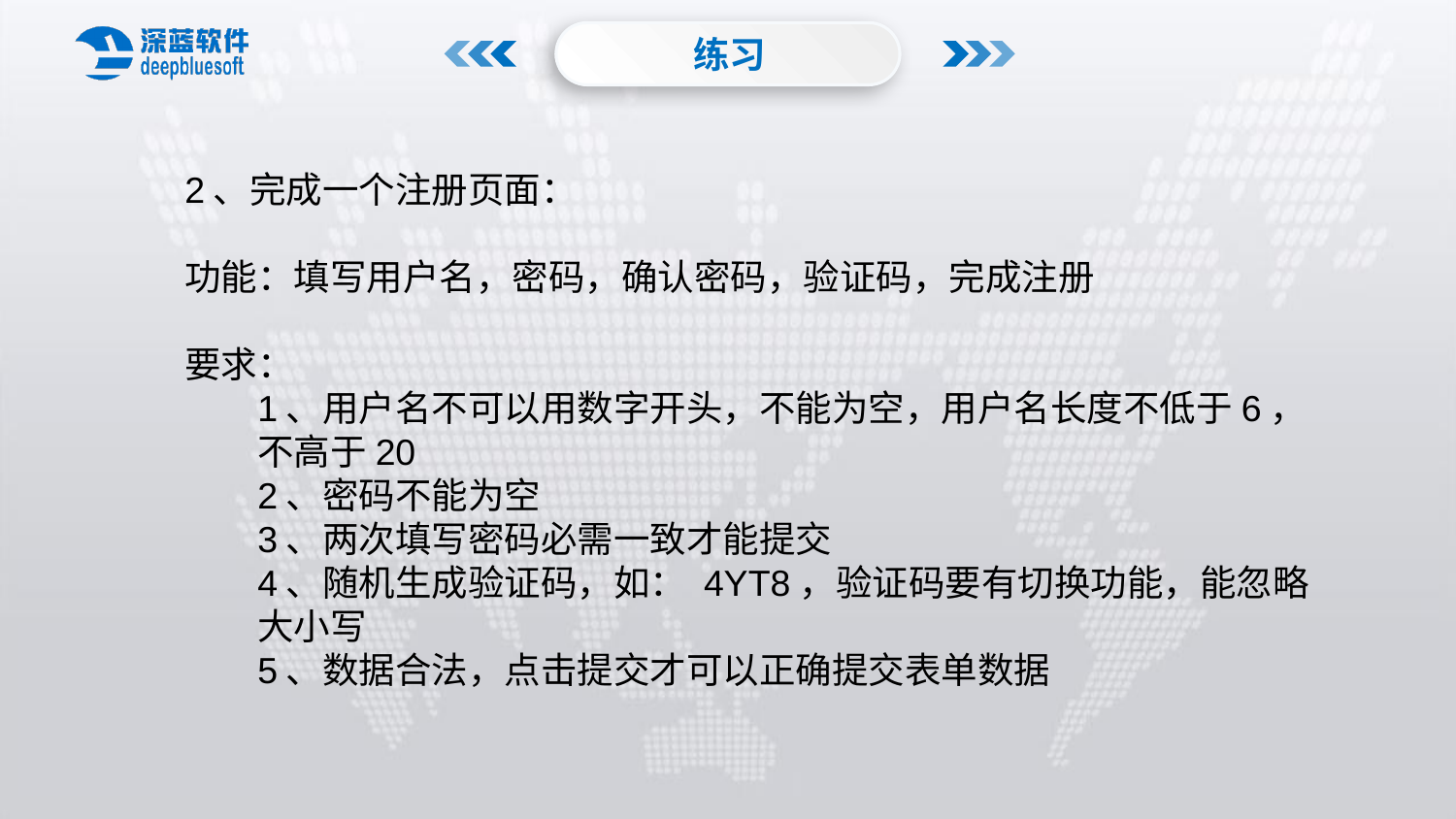

练习

2、完成一个注册页面：

功能：填写用户名，密码，确认密码，验证码，完成注册

要求：
1、用户名不可以用数字开头，不能为空，用户名长度不低于6，不高于20
2、密码不能为空
3、两次填写密码必需一致才能提交
4、随机生成验证码，如： 4YT8，验证码要有切换功能，能忽略大小写
5、数据合法，点击提交才可以正确提交表单数据